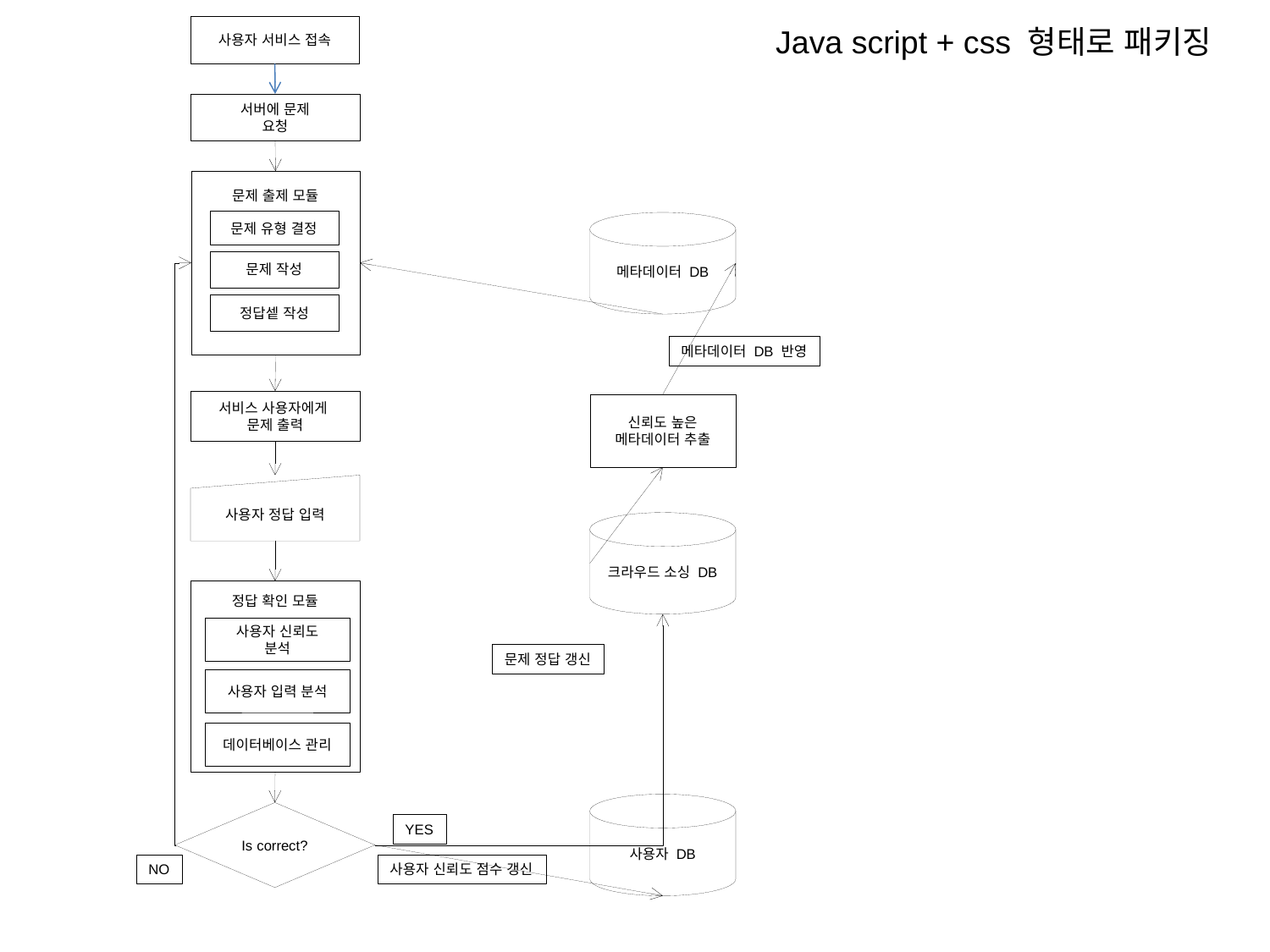

사용자 서비스 접속
Java script + css 형태로 패키징
서버에 문제
요청
문제 출제 모듈

문제 유형 결정
메타데이터 DB
문제 작성
정답셑 작성
메타데이터 DB 반영
서비스 사용자에게
문제 출력
신뢰도 높은 메타데이터 추출
사용자 정답 입력
크라우드 소싱 DB
정답 확인 모듈

사용자 신뢰도
분석
문제 정답 갱신
사용자 입력 분석
데이터베이스 관리
사용자 DB
Is correct?
YES
NO
사용자 신뢰도 점수 갱신